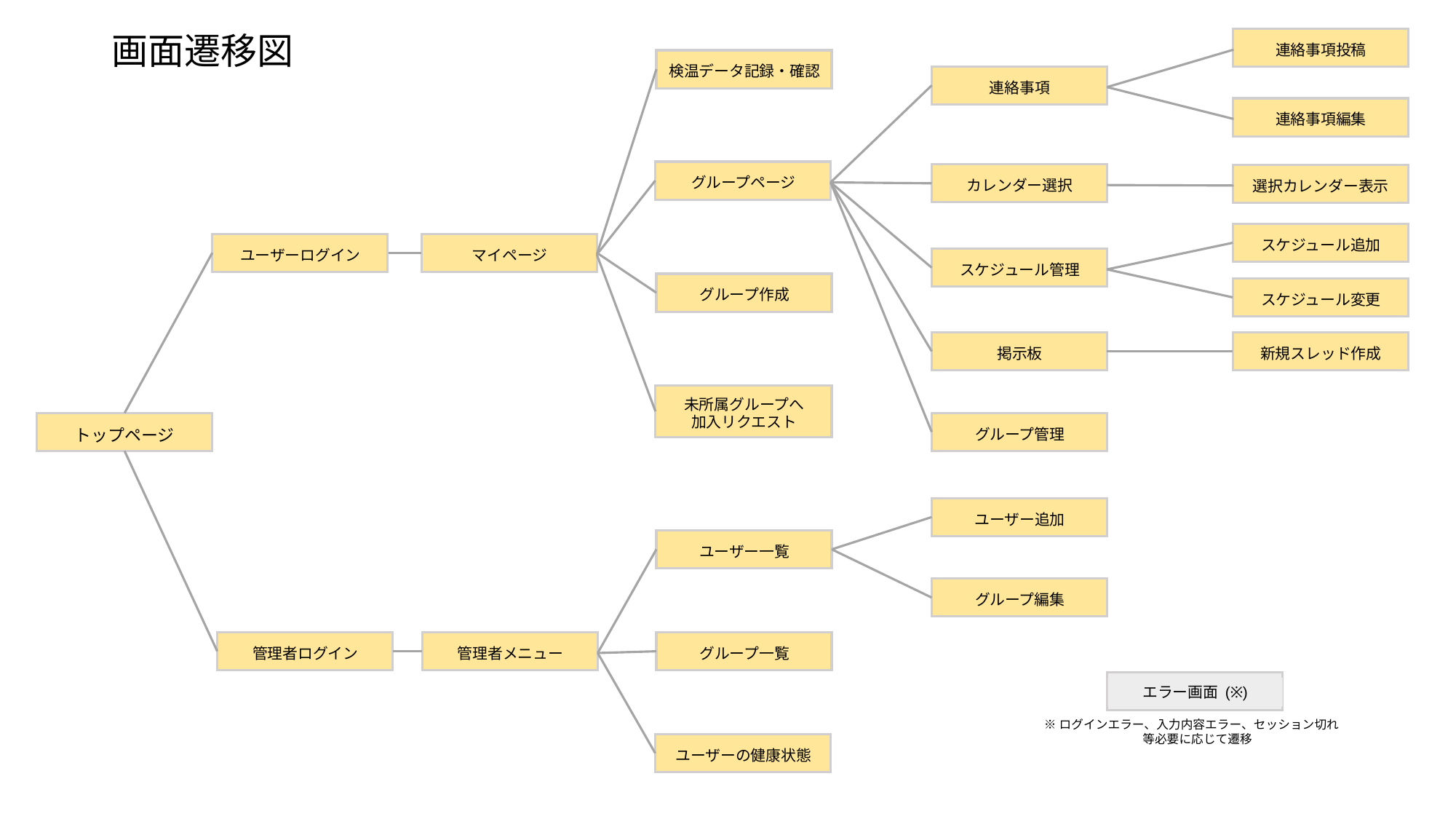

画面遷移図

連絡事項投稿

検温データ記録・確認

連絡事項

連絡事項編集

グループページ

カレンダー選択

選択カレンダー表示

スケジュール追加

ユーザーログイン

マイページ

スケジュール管理

グループ作成

スケジュール変更

掲示板

新規スレッド作成

未所属グループへ
加入リクエスト

トップページ

グループ管理

ユーザー追加

ユーザー一覧

グループ編集

管理者メニュー

管理者ログイン

グループ一覧

エラー画面 (※)
※ログインエラー、入力内容エラー、セッション切れ　等必要に応じて遷移

ユーザーの健康状態